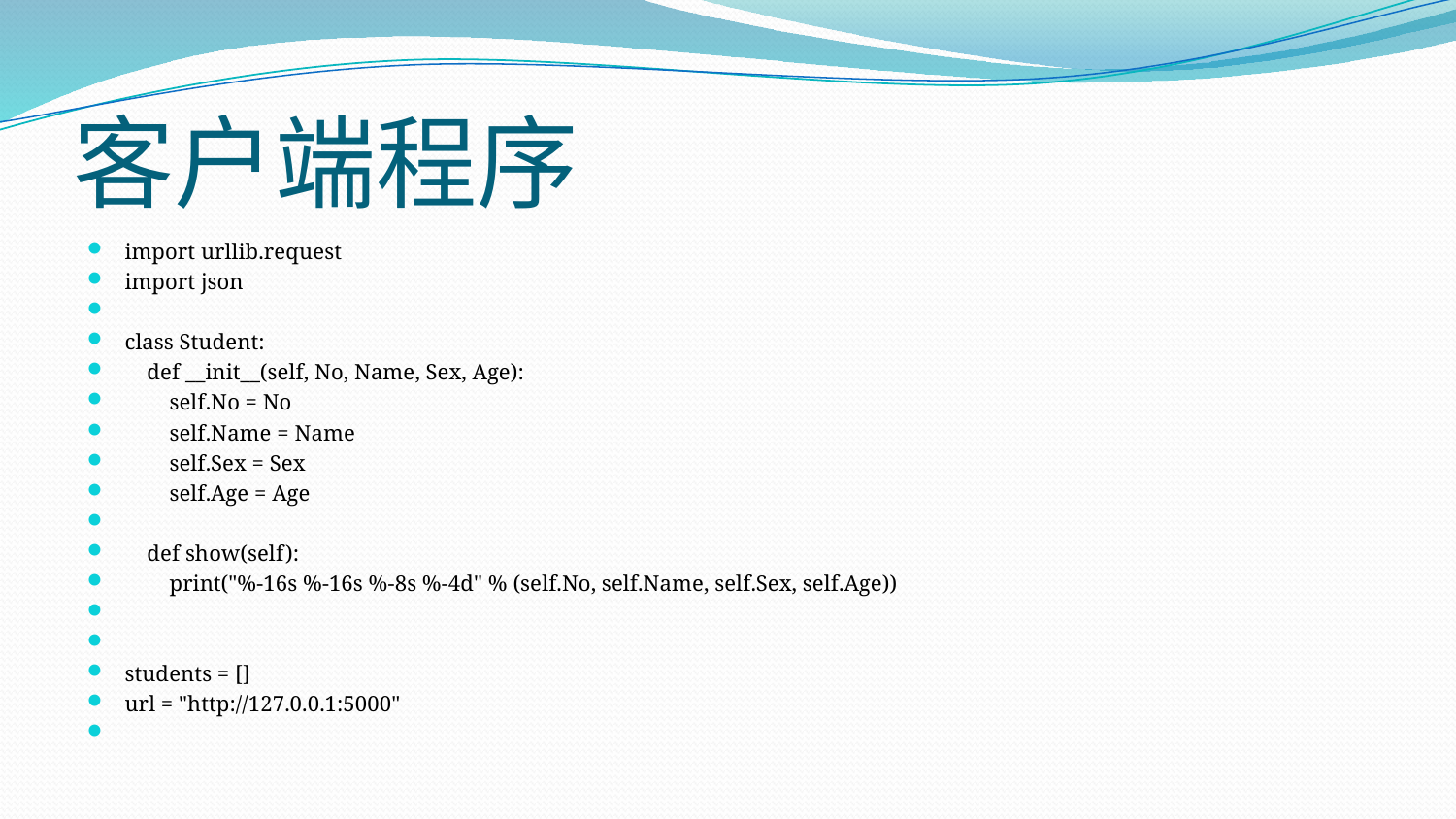

# 客户端程序
import urllib.request
import json

class Student:
    def __init__(self, No, Name, Sex, Age):
        self.No = No
        self.Name = Name
        self.Sex = Sex
        self.Age = Age

    def show(self):
        print("%-16s %-16s %-8s %-4d" % (self.No, self.Name, self.Sex, self.Age))

students = []
url = "http://127.0.0.1:5000"